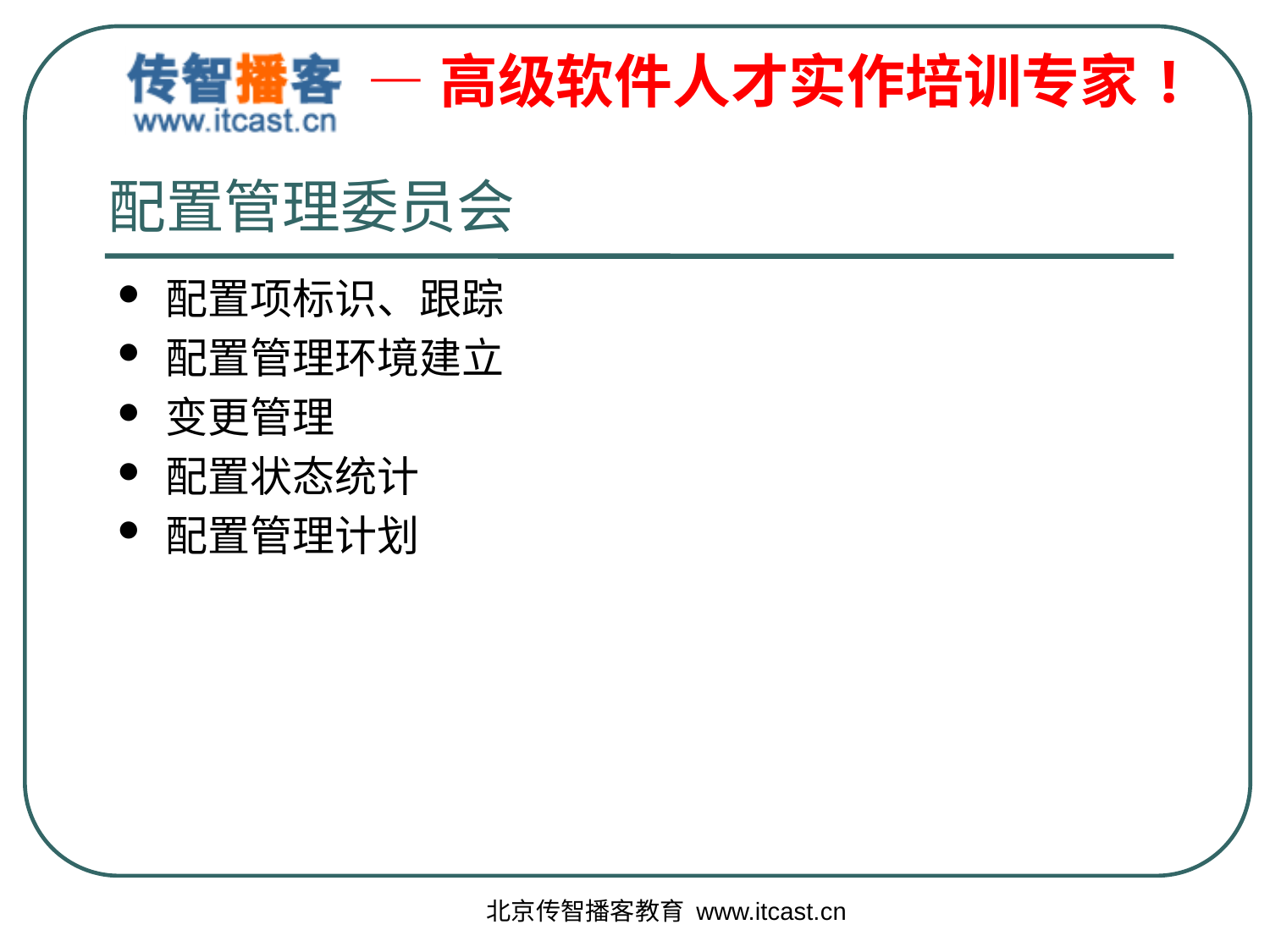

# 配置管理委员会
配置项标识、跟踪
配置管理环境建立
变更管理
配置状态统计
配置管理计划
北京传智播客教育 www.itcast.cn